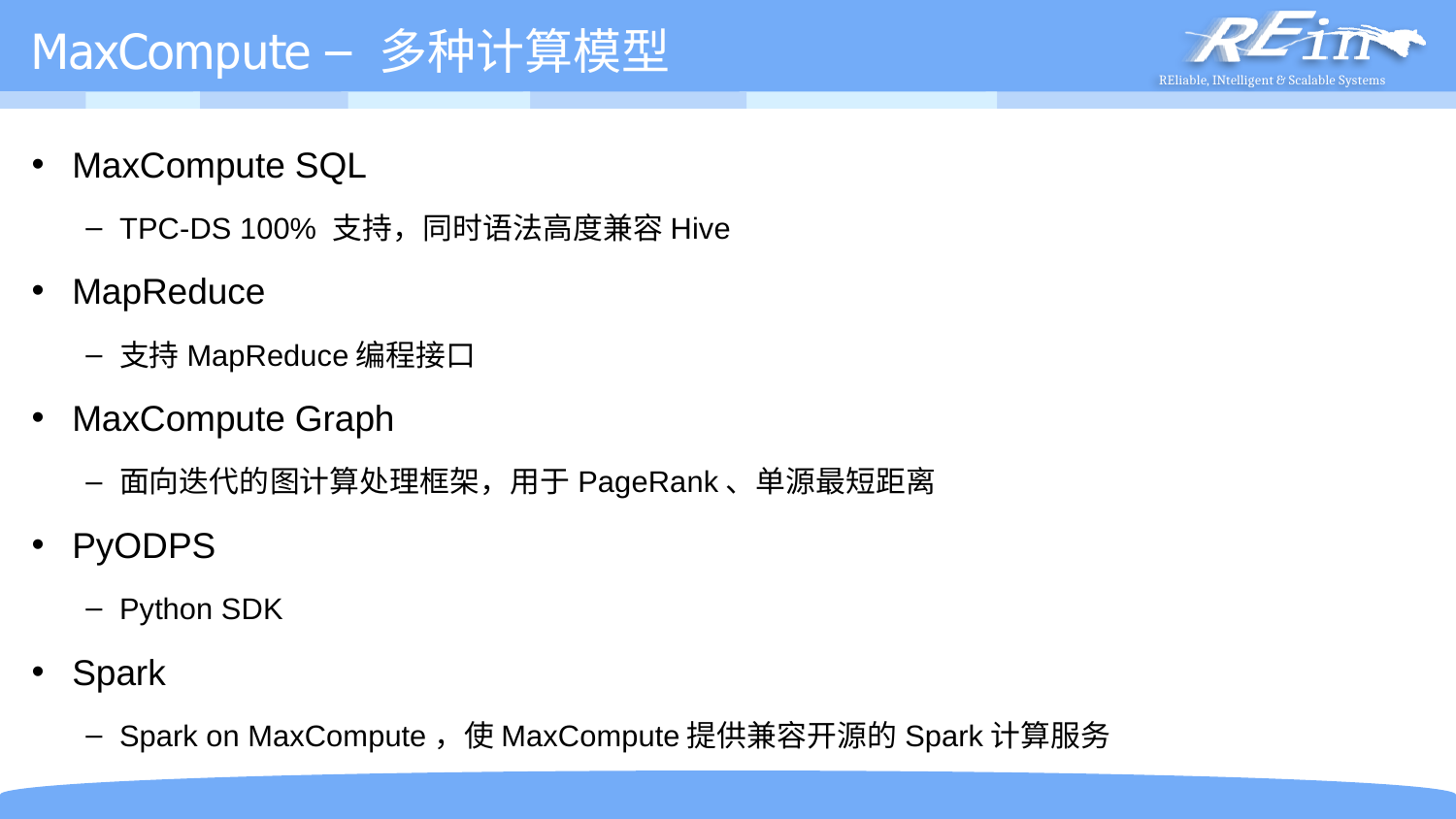

# MaxCompute – 多种计算模型
MaxCompute SQL
TPC-DS 100% 支持，同时语法高度兼容Hive
MapReduce
支持MapReduce编程接口
MaxCompute Graph
面向迭代的图计算处理框架，用于PageRank、单源最短距离
PyODPS
Python SDK
Spark
Spark on MaxCompute，使MaxCompute提供兼容开源的Spark计算服务

12